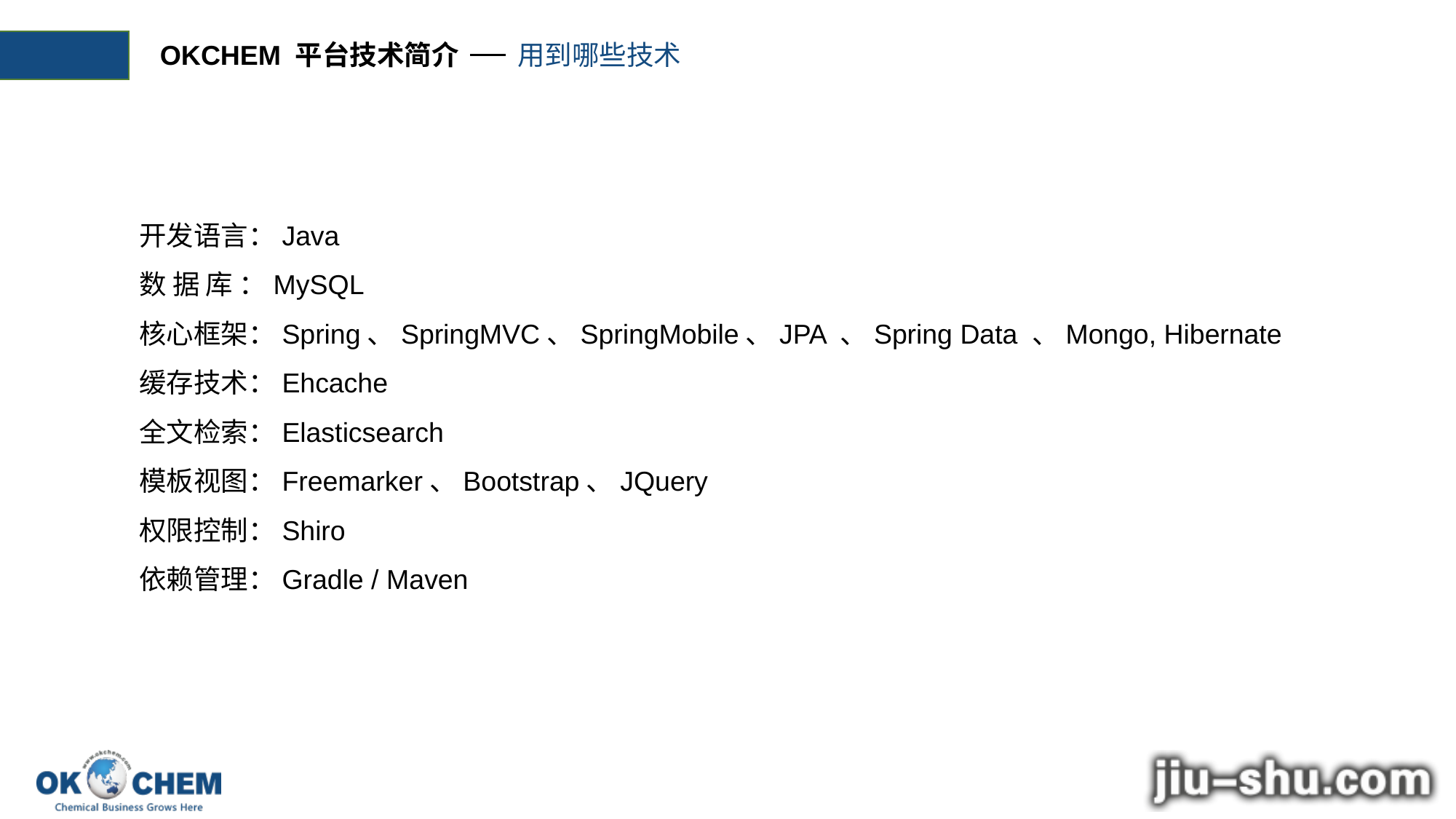

OKCHEM 平台技术简介
用到哪些技术
开发语言：Java
数 据 库 ：MySQL
核心框架：Spring、SpringMVC、SpringMobile、JPA 、Spring Data 、Mongo, Hibernate
缓存技术：Ehcache
全文检索：Elasticsearch
模板视图：Freemarker、Bootstrap、JQuery
权限控制：Shiro
依赖管理：Gradle / Maven